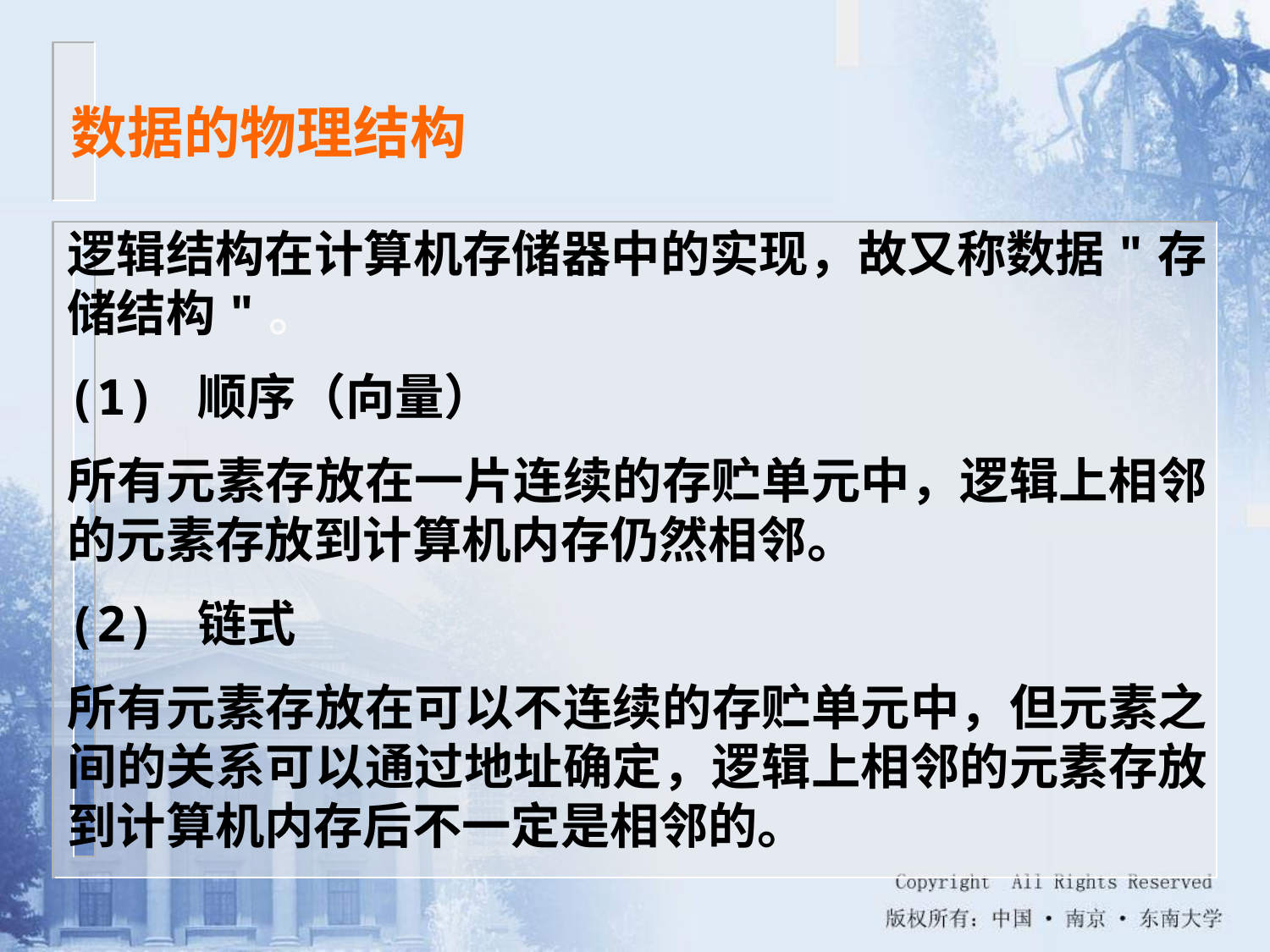

数据的物理结构
逻辑结构在计算机存储器中的实现，故又称数据"存储结构"。
(1) 顺序（向量）
所有元素存放在一片连续的存贮单元中，逻辑上相邻的元素存放到计算机内存仍然相邻。
(2) 链式
所有元素存放在可以不连续的存贮单元中，但元素之间的关系可以通过地址确定，逻辑上相邻的元素存放到计算机内存后不一定是相邻的。